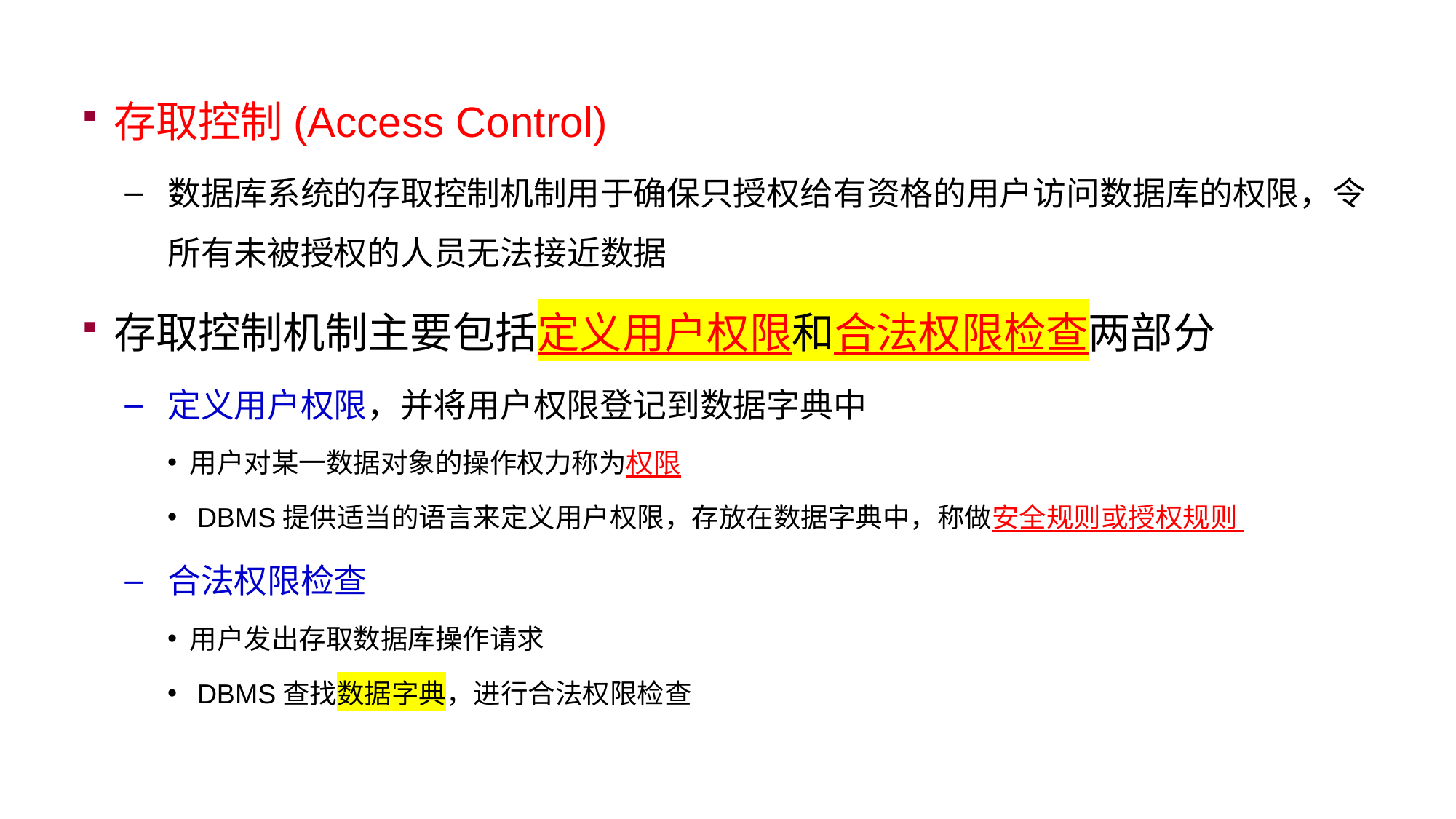

存取控制(Access Control)
数据库系统的存取控制机制用于确保只授权给有资格的用户访问数据库的权限，令所有未被授权的人员无法接近数据
存取控制机制主要包括定义用户权限和合法权限检查两部分
定义用户权限，并将用户权限登记到数据字典中
用户对某一数据对象的操作权力称为权限
 DBMS提供适当的语言来定义用户权限，存放在数据字典中，称做安全规则或授权规则
合法权限检查
用户发出存取数据库操作请求
 DBMS查找数据字典，进行合法权限检查
24